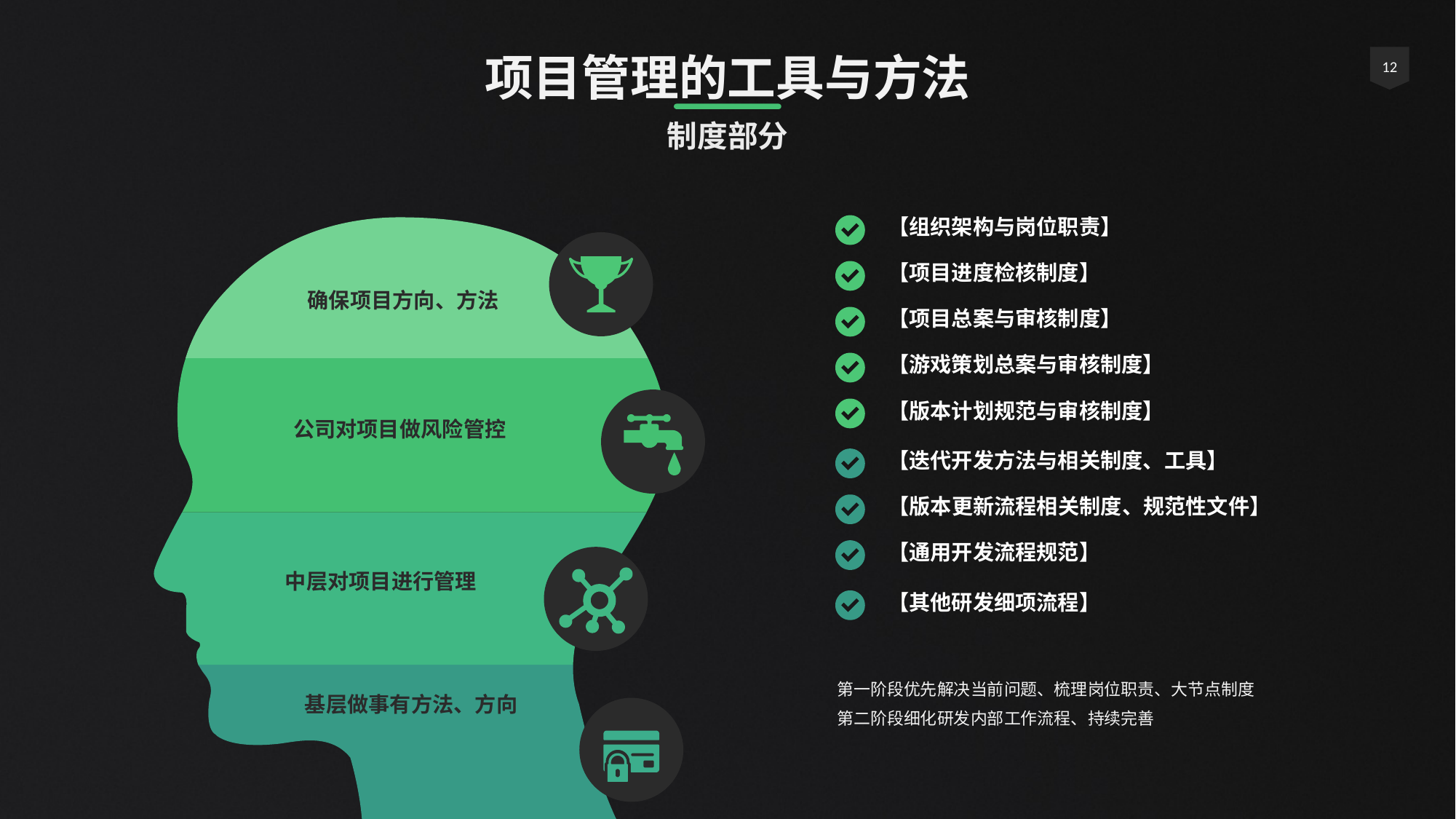

12
# 项目管理的工具与方法
制度部分

【组织架构与岗位职责】

【项目进度检核制度】
确保项目方向、方法

【项目总案与审核制度】

【游戏策划总案与审核制度】

【版本计划规范与审核制度】
公司对项目做风险管控

【迭代开发方法与相关制度、工具】

【版本更新流程相关制度、规范性文件】

【通用开发流程规范】

中层对项目进行管理

【其他研发细项流程】

第一阶段优先解决当前问题、梳理岗位职责、大节点制度
基层做事有方法、方向

第二阶段细化研发内部工作流程、持续完善